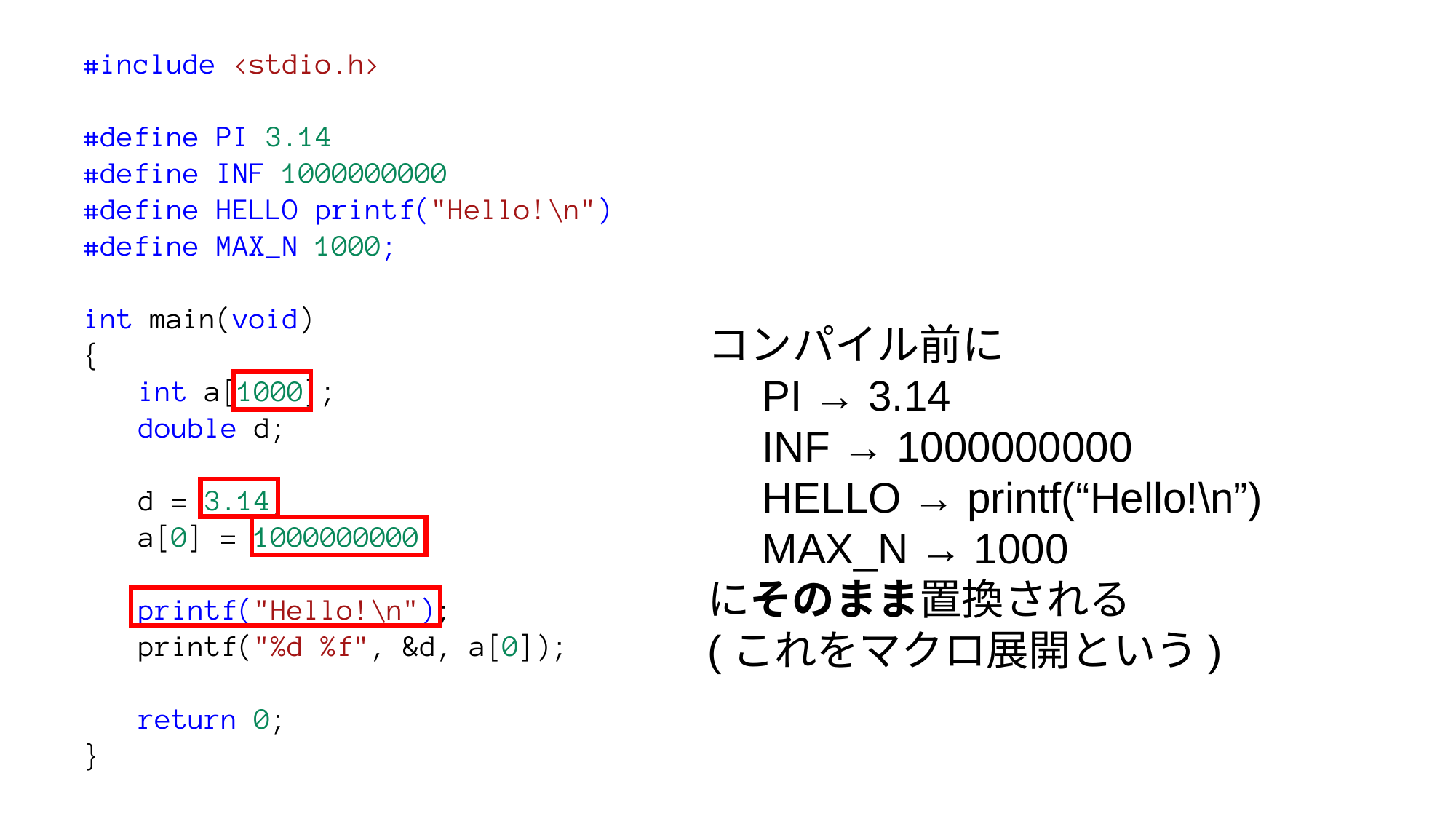

#include <stdio.h>
#define PI 3.14
#define INF 1000000000
#define HELLO printf("Hello!\n")
#define MAX_N 1000;
int main(void)
{
int a[1000];
double d;
d = 3.14;
a[0] = 1000000000;
printf("Hello!\n");
printf("%d %f", &d, a[0]);
return 0;
}
コンパイル前に
PI → 3.14
INF → 1000000000
HELLO → printf(“Hello!\n”)
MAX_N → 1000
にそのまま置換される
(これをマクロ展開という)